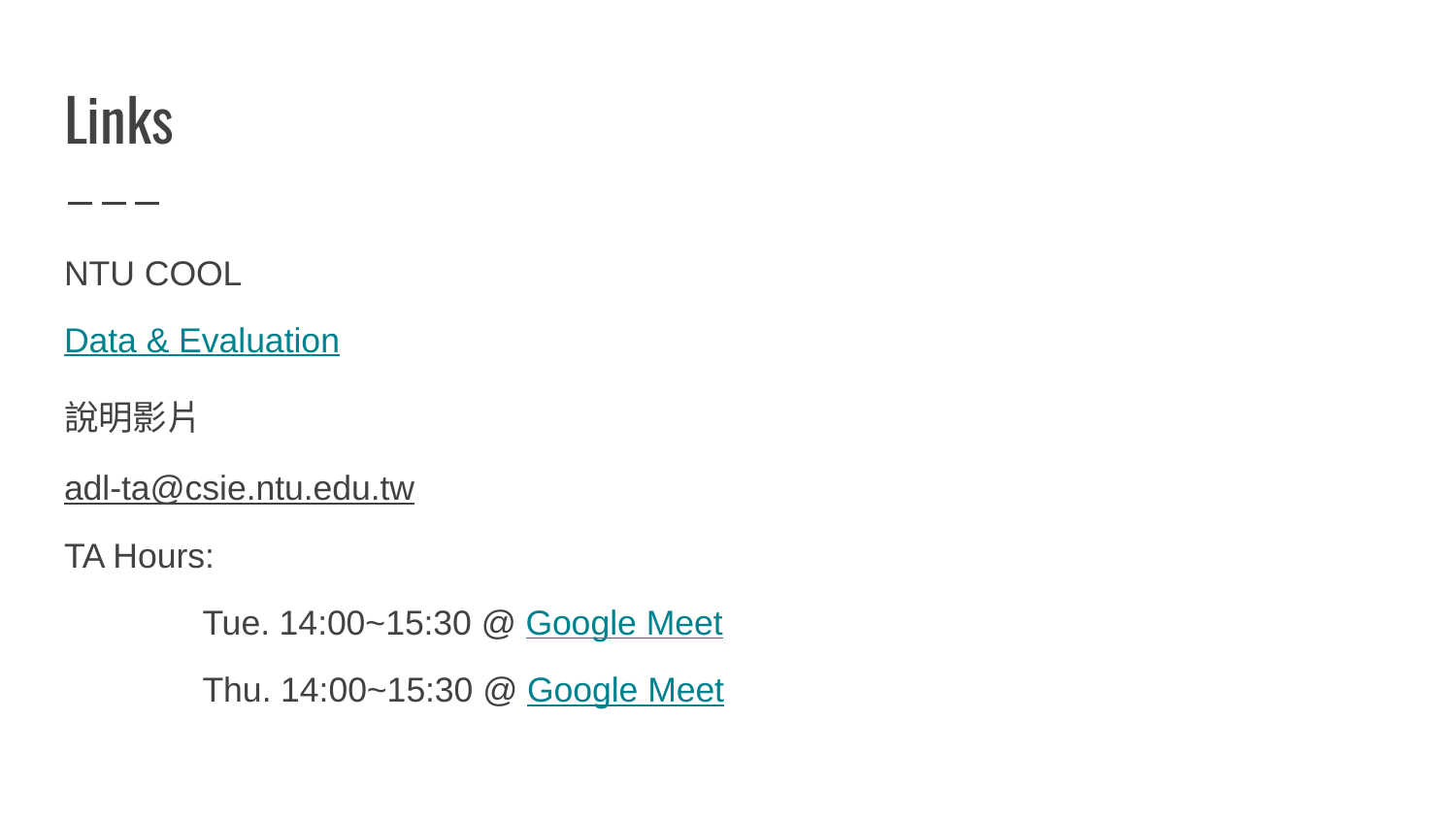

# Links
NTU COOL
Data & Evaluation
說明影片
adl-ta@csie.ntu.edu.tw
TA Hours:
	Tue. 14:00~15:30 @ Google Meet
	Thu. 14:00~15:30 @ Google Meet